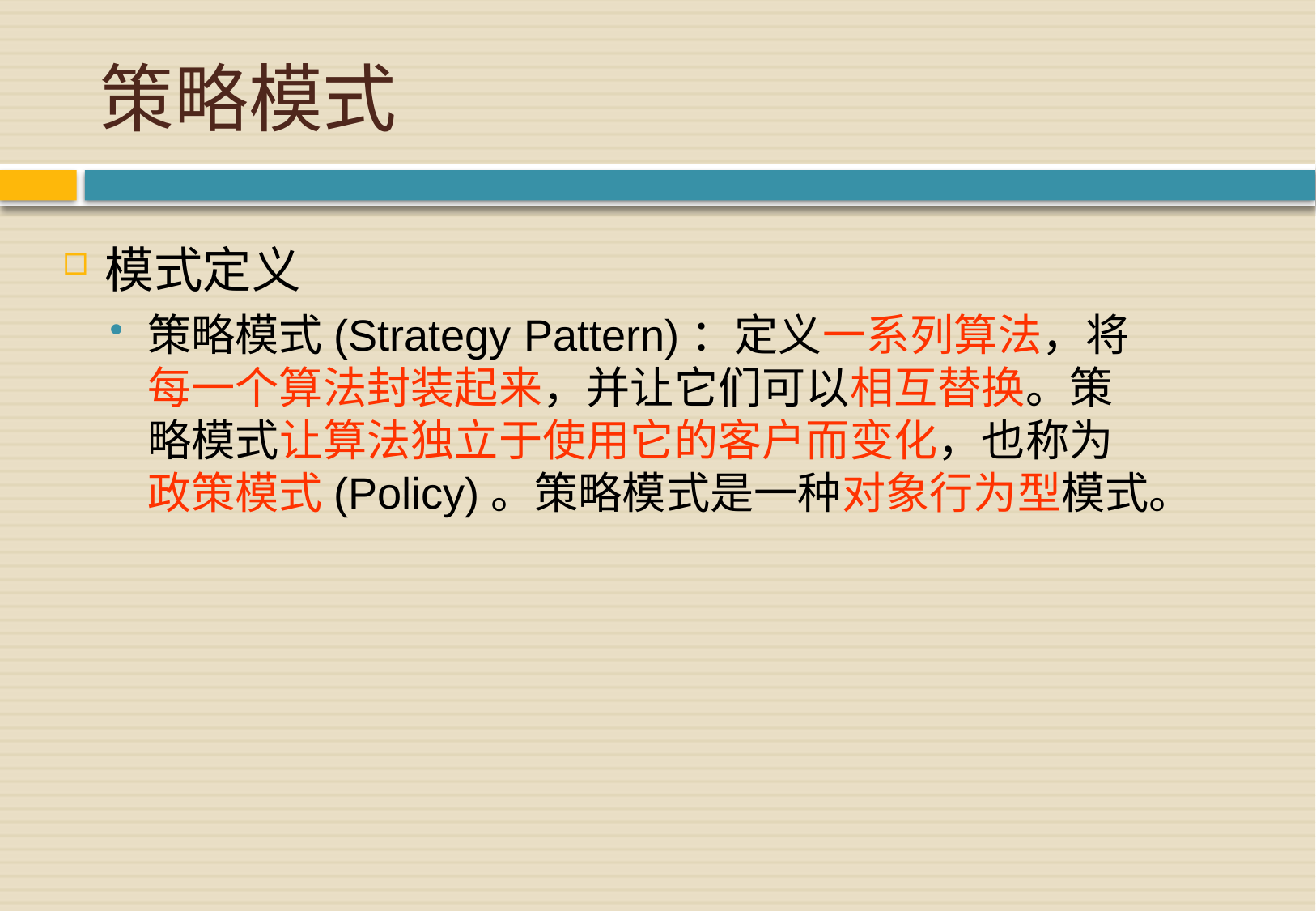

# 策略模式
模式定义
策略模式(Strategy Pattern)：定义一系列算法，将每一个算法封装起来，并让它们可以相互替换。策略模式让算法独立于使用它的客户而变化，也称为政策模式(Policy)。策略模式是一种对象行为型模式。